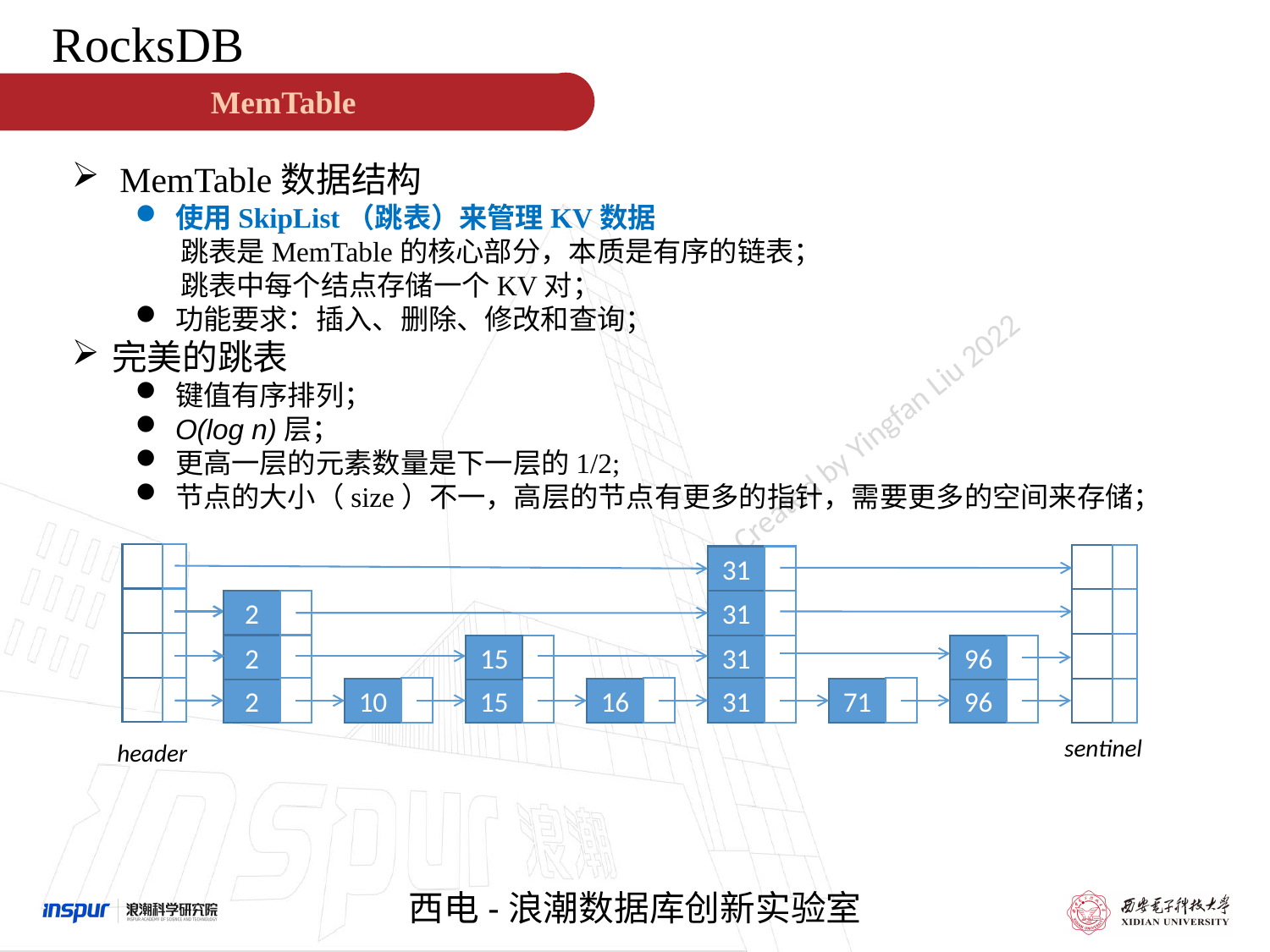

RocksDB

MemTable
MemTable数据结构
使用SkipList（跳表）来管理KV数据
      跳表是MemTable的核心部分，本质是有序的链表；
      跳表中每个结点存储一个KV对；
功能要求：插入、删除、修改和查询；
完美的跳表
键值有序排列；
O(log n)层；
更高一层的元素数量是下一层的1/2;
节点的大小（size）不一，高层的节点有更多的指针，需要更多的空间来存储；

2

2

31

2

2

2

31

2

2

2

15

31

96

2

2

15

31

96

10
16
71
2

sentinel
header